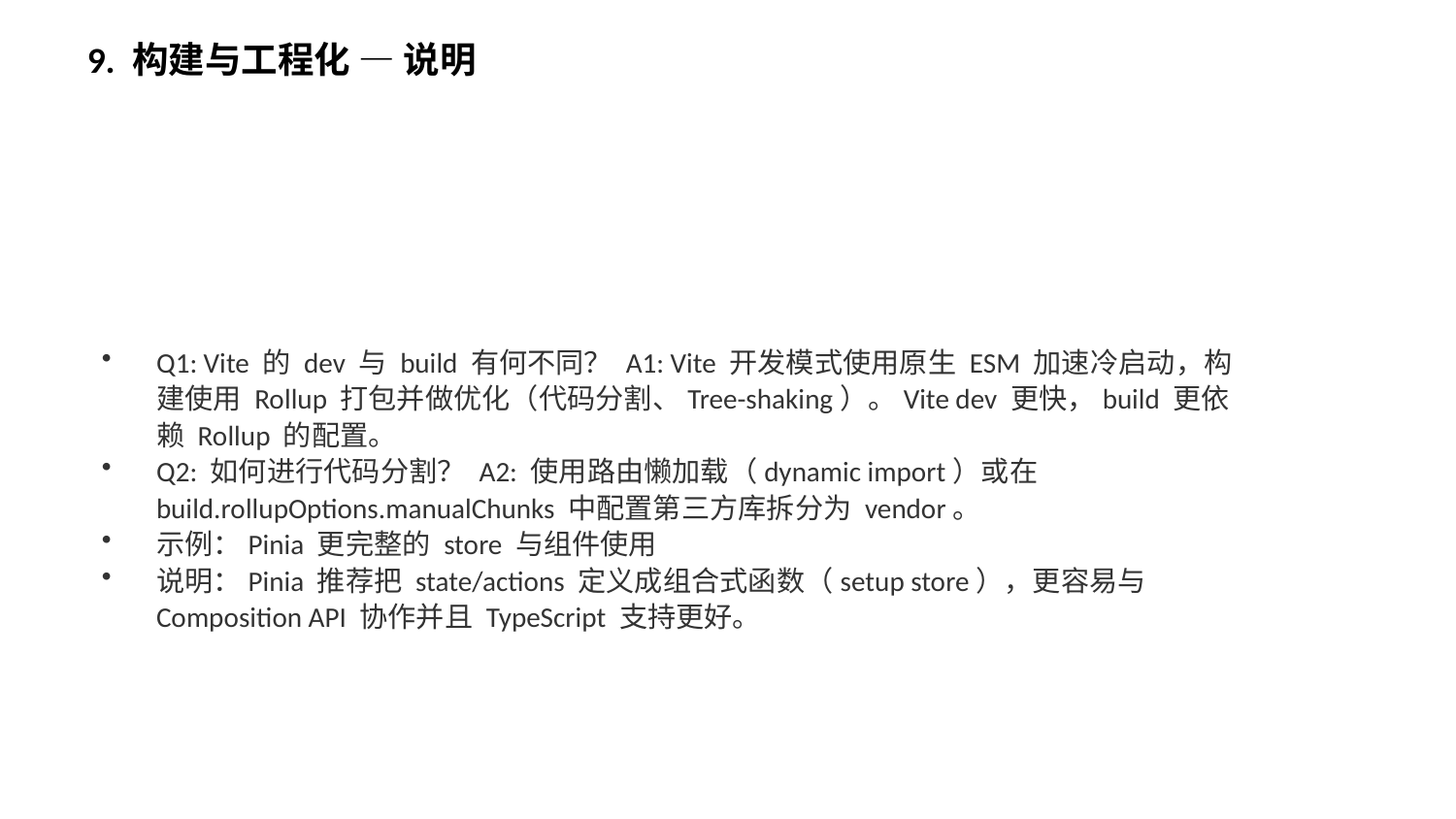

9. 构建与工程化 — 说明
Q1: Vite 的 dev 与 build 有何不同？ A1: Vite 开发模式使用原生 ESM 加速冷启动，构建使用 Rollup 打包并做优化（代码分割、Tree-shaking）。Vite dev 更快，build 更依赖 Rollup 的配置。
Q2: 如何进行代码分割？ A2: 使用路由懒加载（dynamic import）或在 build.rollupOptions.manualChunks 中配置第三方库拆分为 vendor。
示例：Pinia 更完整的 store 与组件使用
说明：Pinia 推荐把 state/actions 定义成组合式函数（setup store），更容易与 Composition API 协作并且 TypeScript 支持更好。